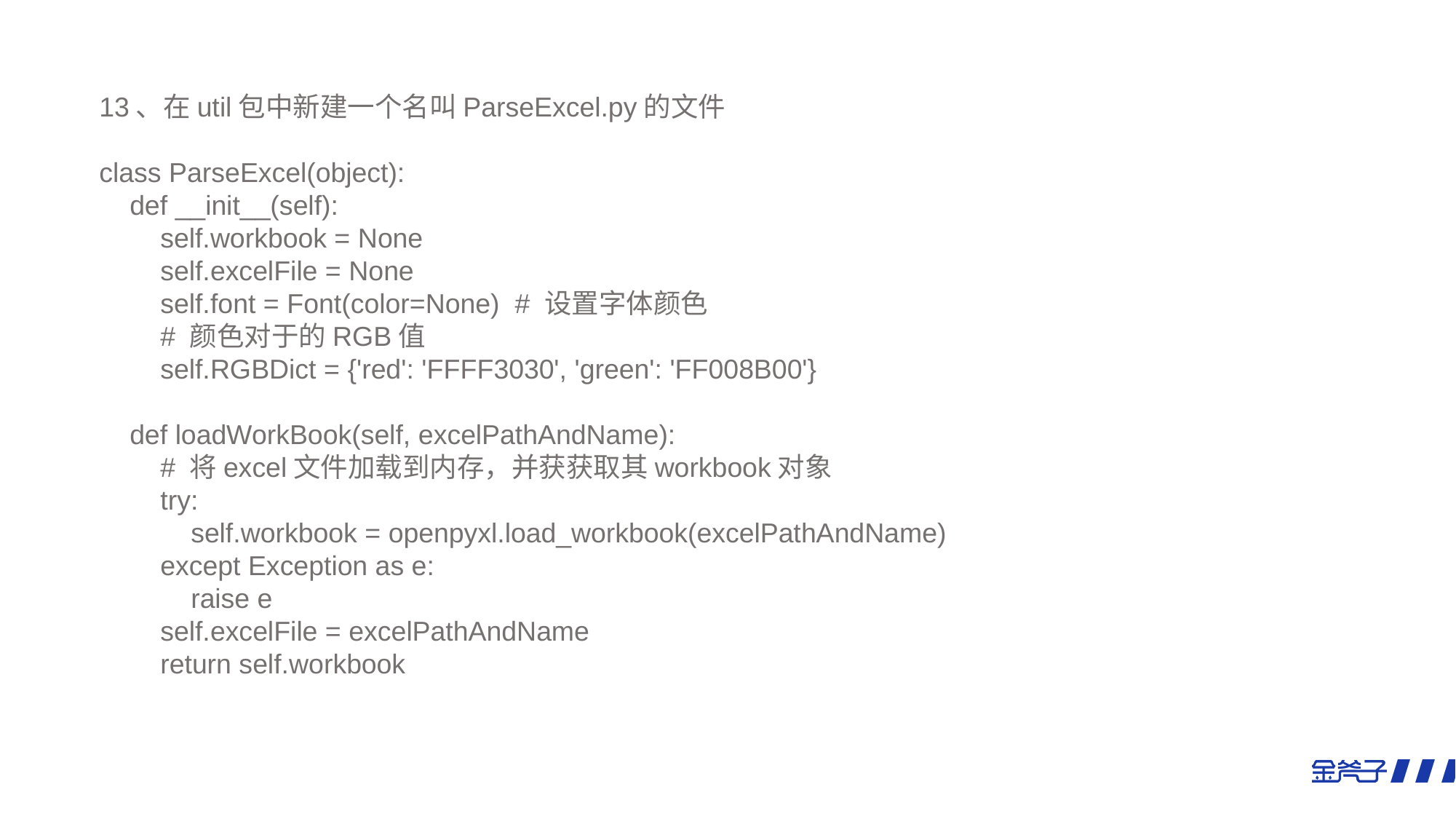

13、在util包中新建一个名叫ParseExcel.py的文件

class ParseExcel(object):
    def __init__(self):
        self.workbook = None
        self.excelFile = None
        self.font = Font(color=None)  # 设置字体颜色
        # 颜色对于的RGB值
        self.RGBDict = {'red': 'FFFF3030', 'green': 'FF008B00'}

    def loadWorkBook(self, excelPathAndName):
        # 将excel文件加载到内存，并获获取其workbook对象
        try:
            self.workbook = openpyxl.load_workbook(excelPathAndName)
        except Exception as e:
            raise e
        self.excelFile = excelPathAndName
        return self.workbook